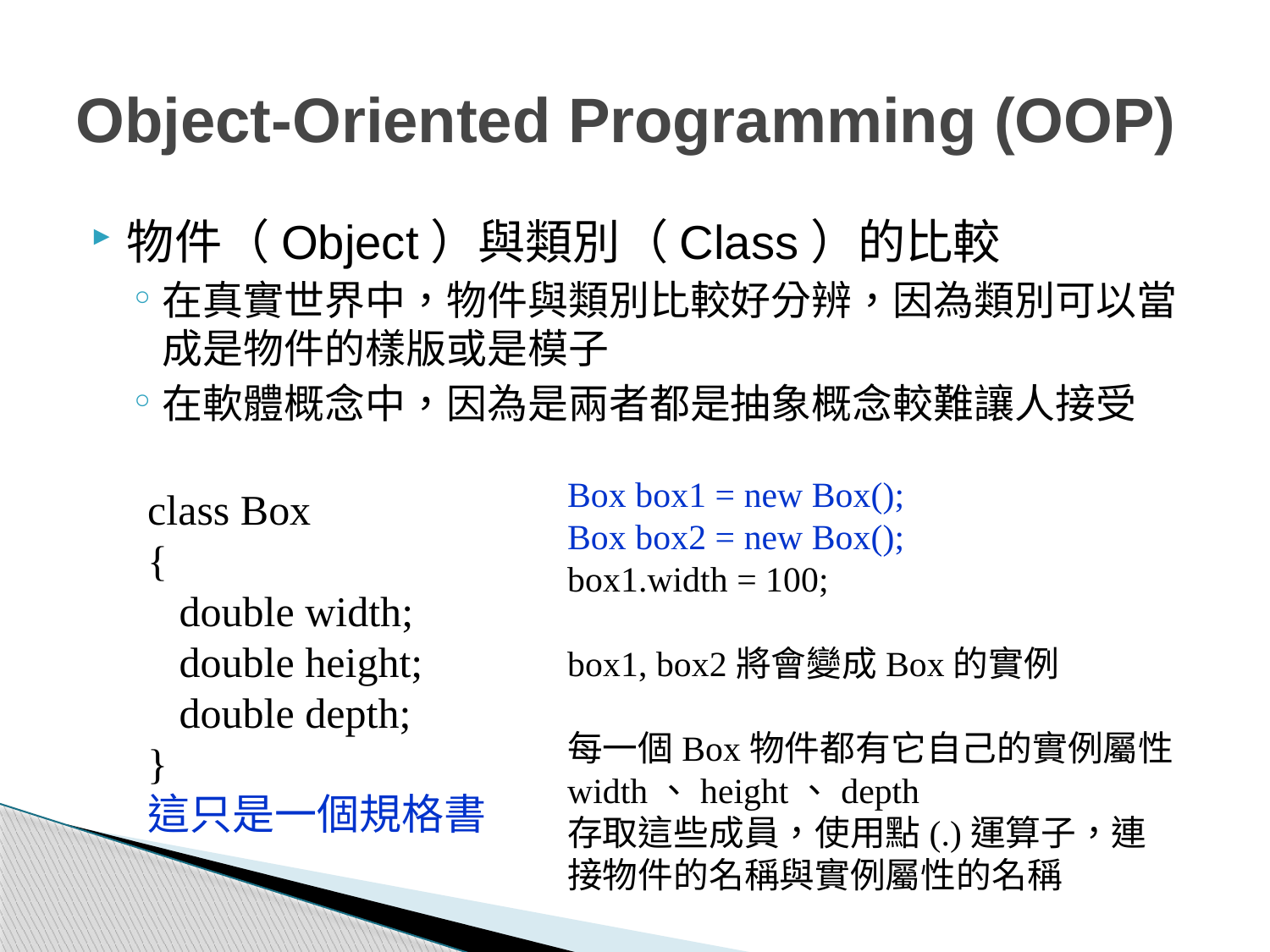

# Object-Oriented Programming (OOP)
物件（Object）與類別（Class）的比較
在真實世界中，物件與類別比較好分辨，因為類別可以當成是物件的樣版或是模子
在軟體概念中，因為是兩者都是抽象概念較難讓人接受
Box box1 = new Box();
Box box2 = new Box();
box1.width = 100;

box1, box2將會變成Box的實例

每一個Box物件都有它自己的實例屬性width、height、depth
存取這些成員，使用點(.)運算子，連接物件的名稱與實例屬性的名稱
class Box
{
   double width;
   double height;
   double depth;
}
這只是一個規格書